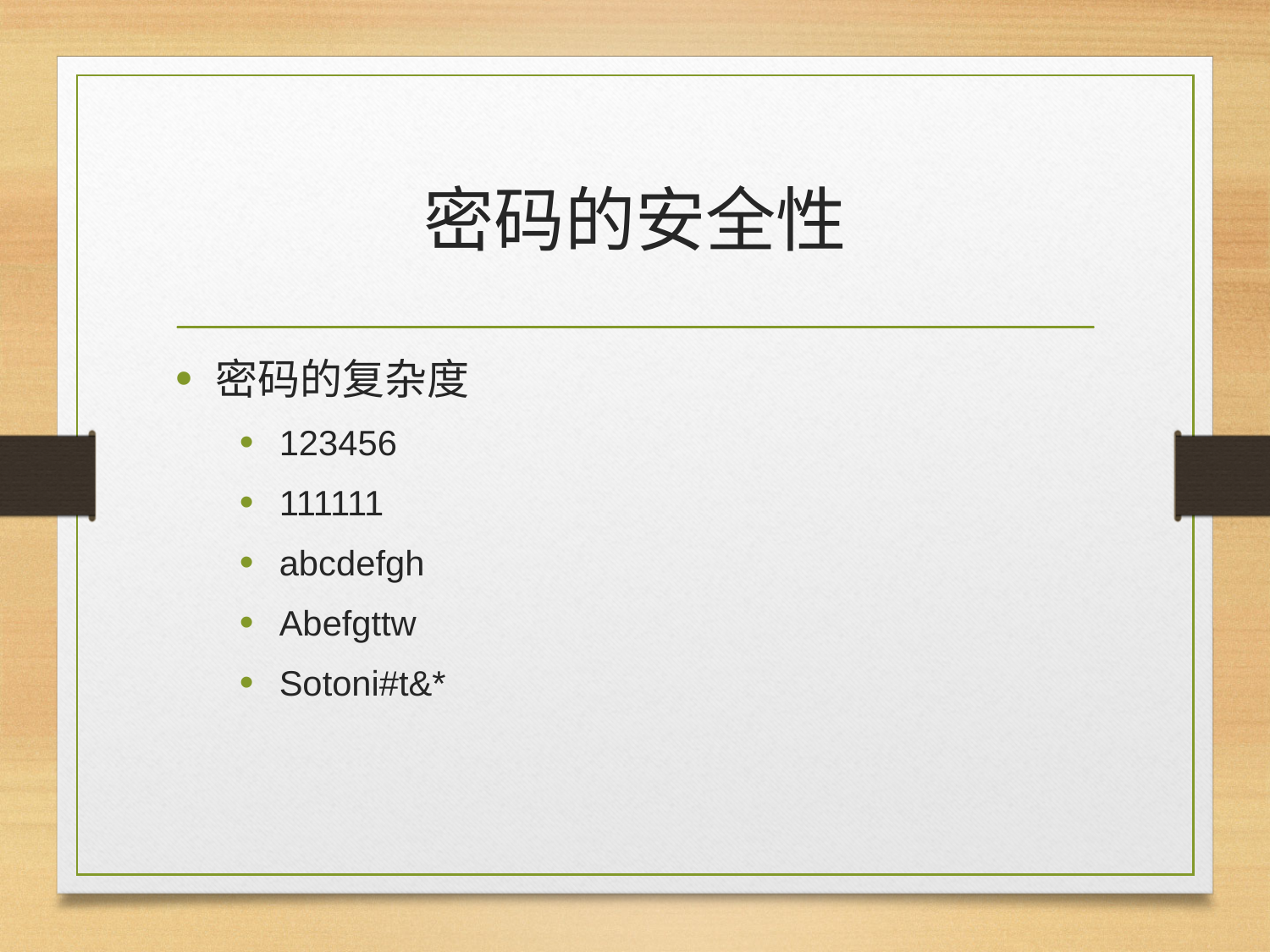

# 密码的安全性
密码的复杂度
123456
111111
abcdefgh
Abefgttw
Sotoni#t&*